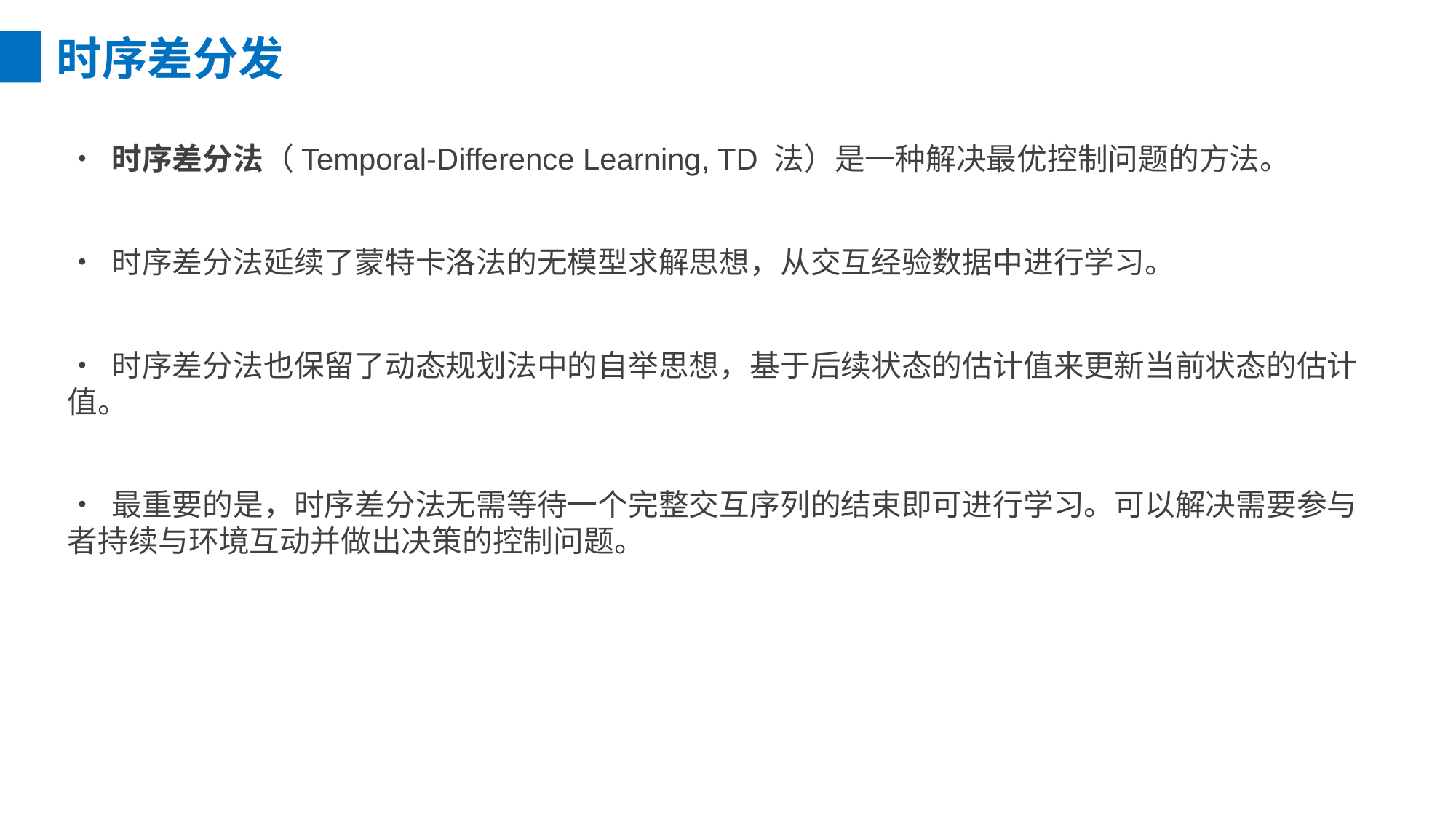

时序差分发
• 时序差分法（Temporal-Difference Learning, TD 法）是一种解决最优控制问题的方法。

• 时序差分法延续了蒙特卡洛法的无模型求解思想，从交互经验数据中进行学习。

• 时序差分法也保留了动态规划法中的自举思想，基于后续状态的估计值来更新当前状态的估计值。

• 最重要的是，时序差分法无需等待一个完整交互序列的结束即可进行学习。可以解决需要参与者持续与环境互动并做出决策的控制问题。